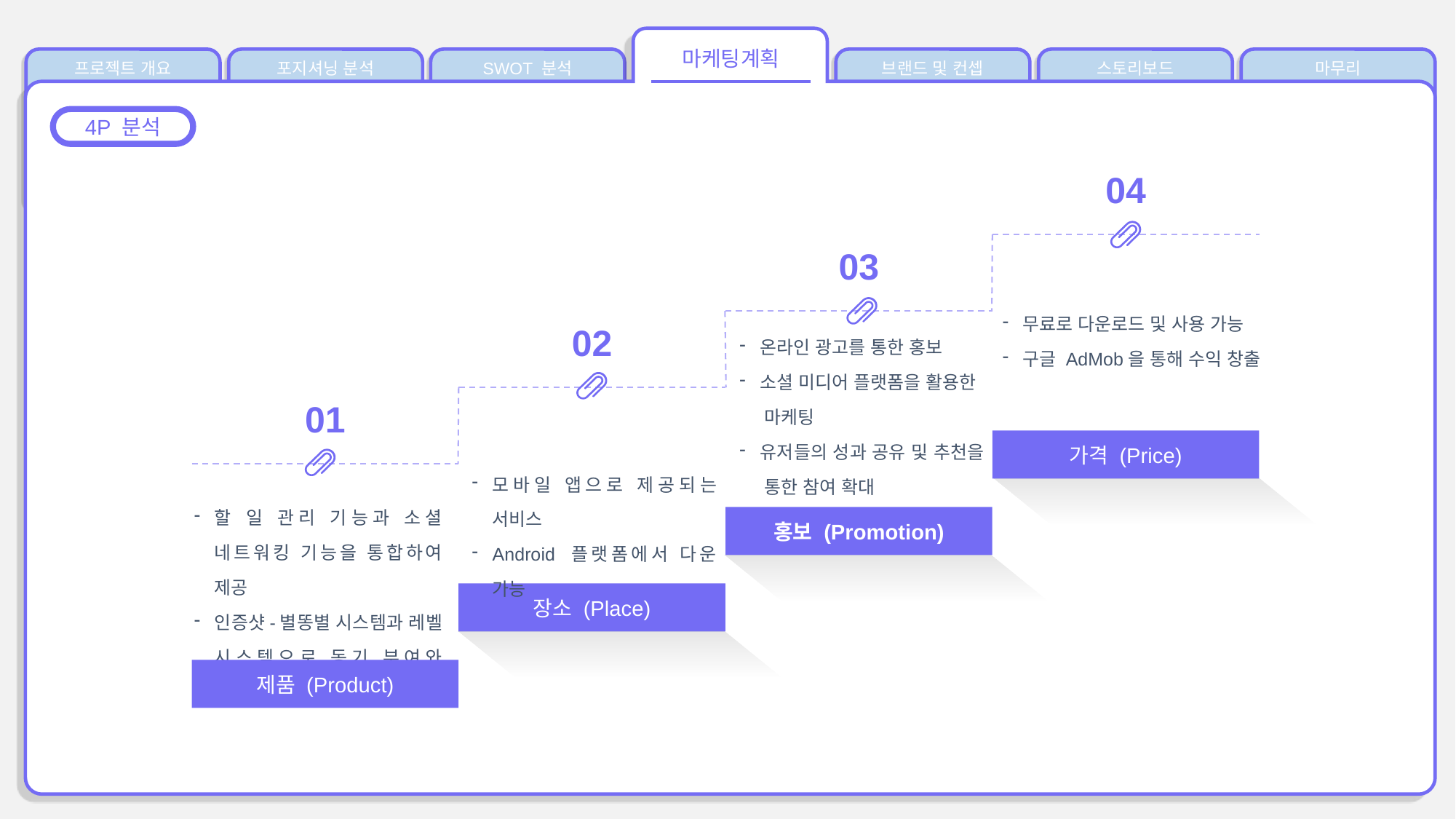

마케팅계획
프로젝트 개요
포지셔닝 분석
SWOT 분석
브랜드 및 컨셉
스토리보드
마무리
4P 분석
04

03
무료로 다운로드 및 사용 가능
구글 AdMob을 통해 수익 창출

02
온라인 광고를 통한 홍보
소셜 미디어 플랫폼을 활용한
    마케팅
유저들의 성과 공유 및 추천을
    통한 참여 확대

01
가격 (Price)

모바일 앱으로 제공되는 서비스
Android 플랫폼에서 다운 가능

할 일 관리 기능과 소셜 네트워킹 기능을 통합하여 제공
인증샷-별똥별 시스템과 레벨 시스템으로 동기 부여와 성취감 제공
홍보 (Promotion)

장소 (Place)

제품 (Product)